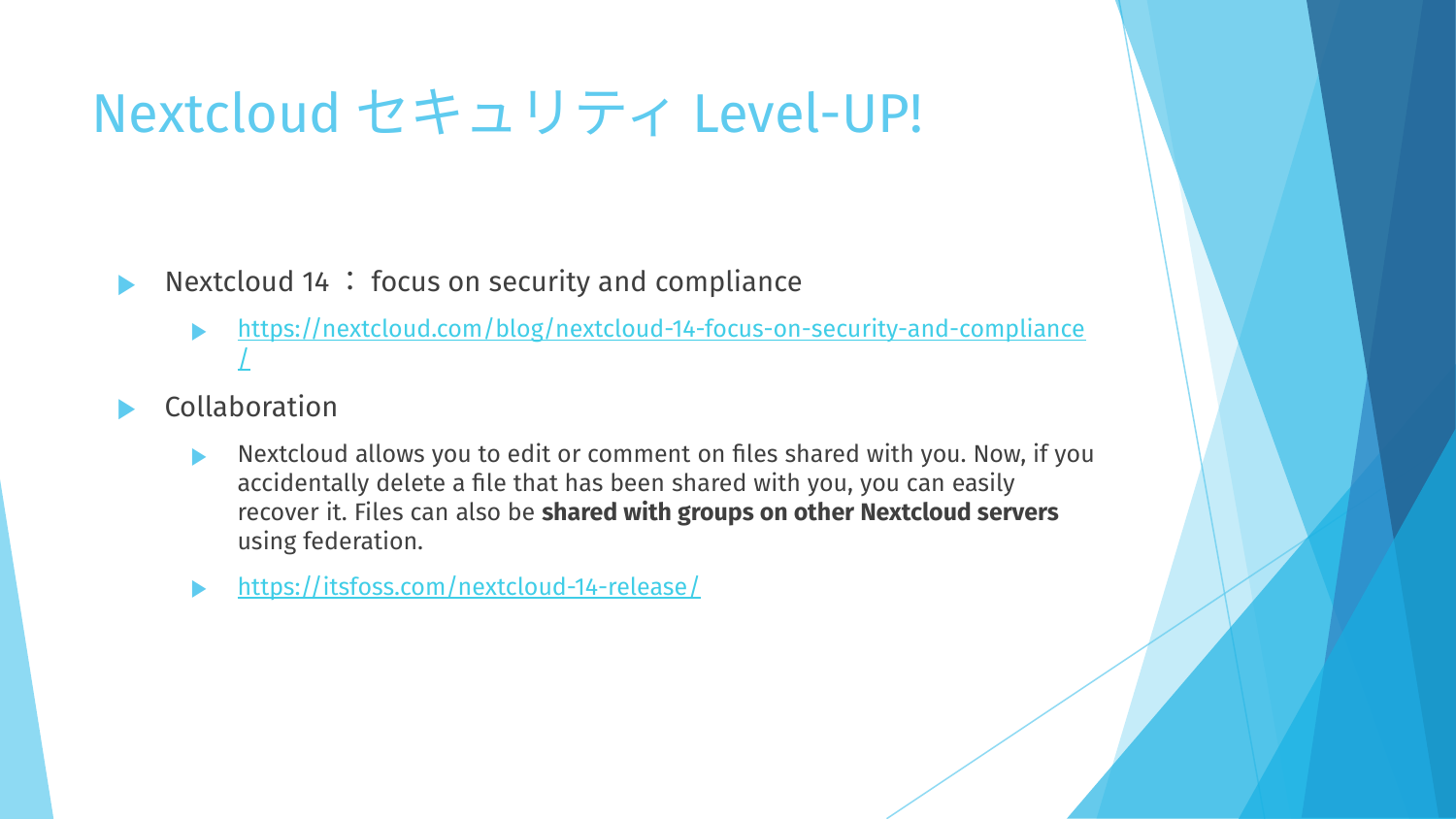

# NextcloudセキュリティLevel-UP!
Nextcloud 14：focus on security and compliance
https://nextcloud.com/blog/nextcloud-14-focus-on-security-and-compliance/
Collaboration
Nextcloud allows you to edit or comment on files shared with you. Now, if you accidentally delete a file that has been shared with you, you can easily recover it. Files can also be shared with groups on other Nextcloud servers using federation.
https://itsfoss.com/nextcloud-14-release/